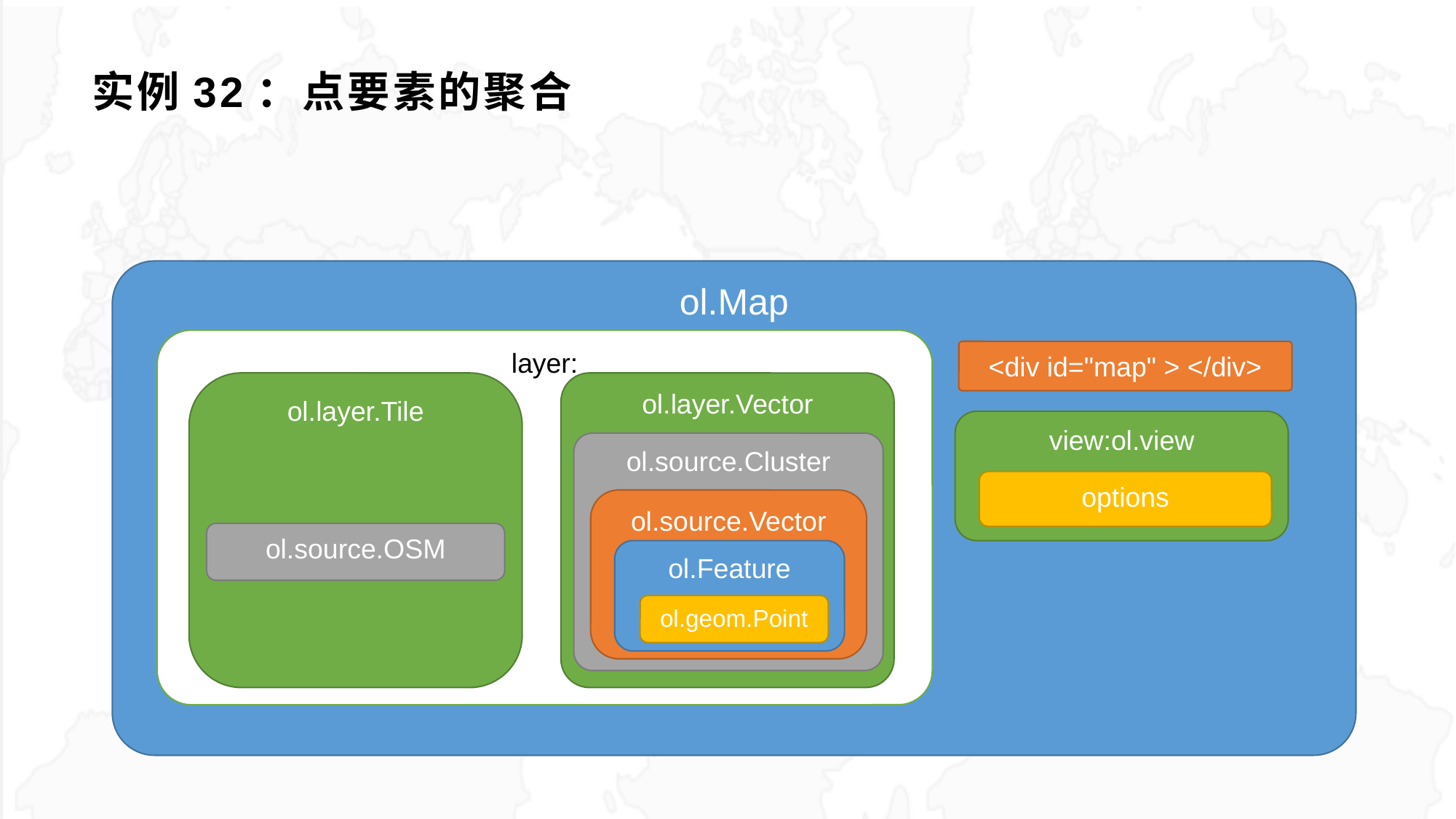

# 实例32：点要素的聚合
ol.Map
layer:
<div id="map" > </div>
ol.layer.Tile
ol.layer.Vector
view:ol.view
options
ol.source.Cluster
ol.source.Vector

ol.source.OSM
ol.Feature
ol.geom.Point